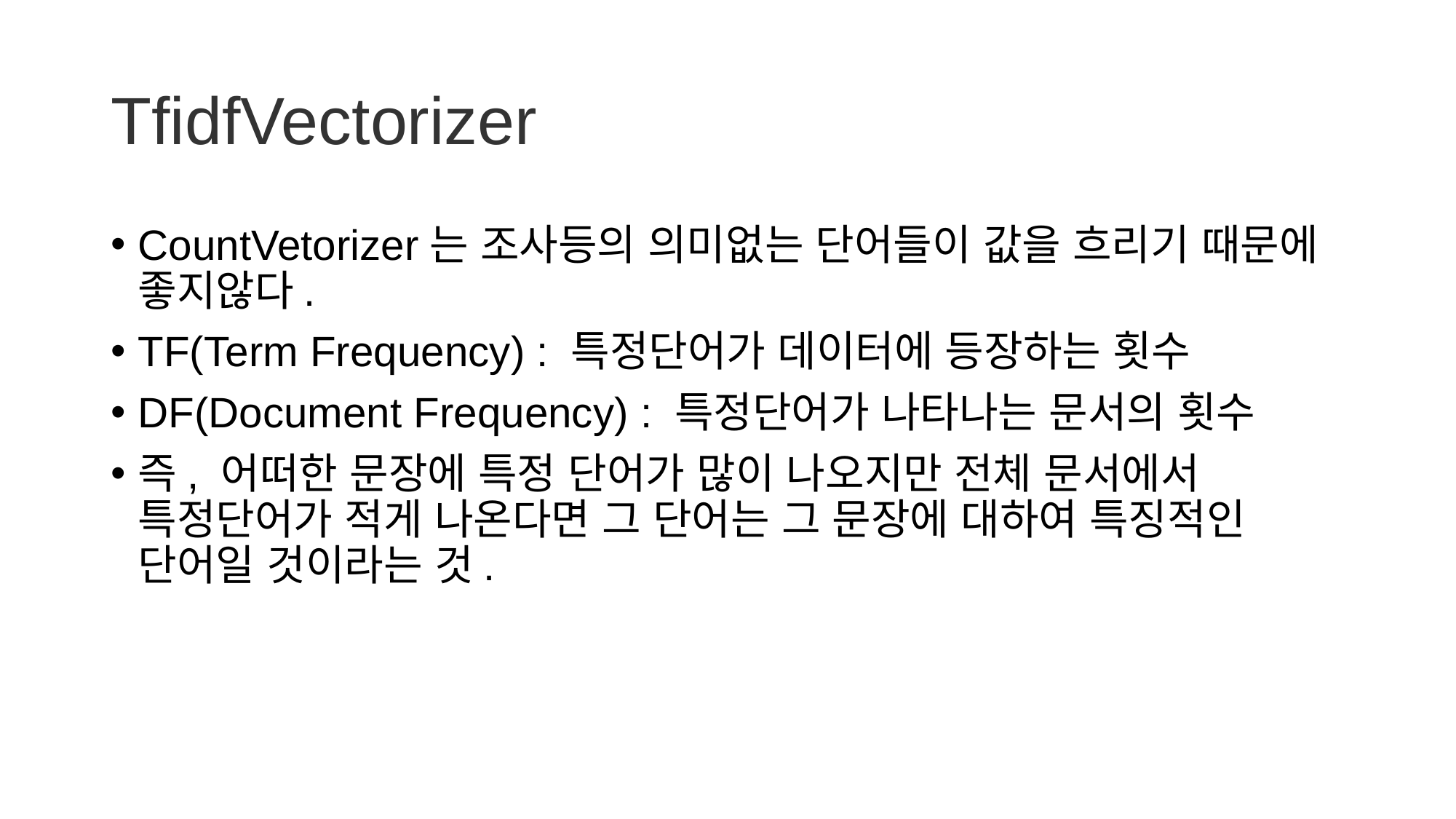

# TfidfVectorizer
CountVetorizer는 조사등의 의미없는 단어들이 값을 흐리기 때문에 좋지않다.
TF(Term Frequency) : 특정단어가 데이터에 등장하는 횟수
DF(Document Frequency) : 특정단어가 나타나는 문서의 횟수
즉, 어떠한 문장에 특정 단어가 많이 나오지만 전체 문서에서 특정단어가 적게 나온다면 그 단어는 그 문장에 대하여 특징적인 단어일 것이라는 것.